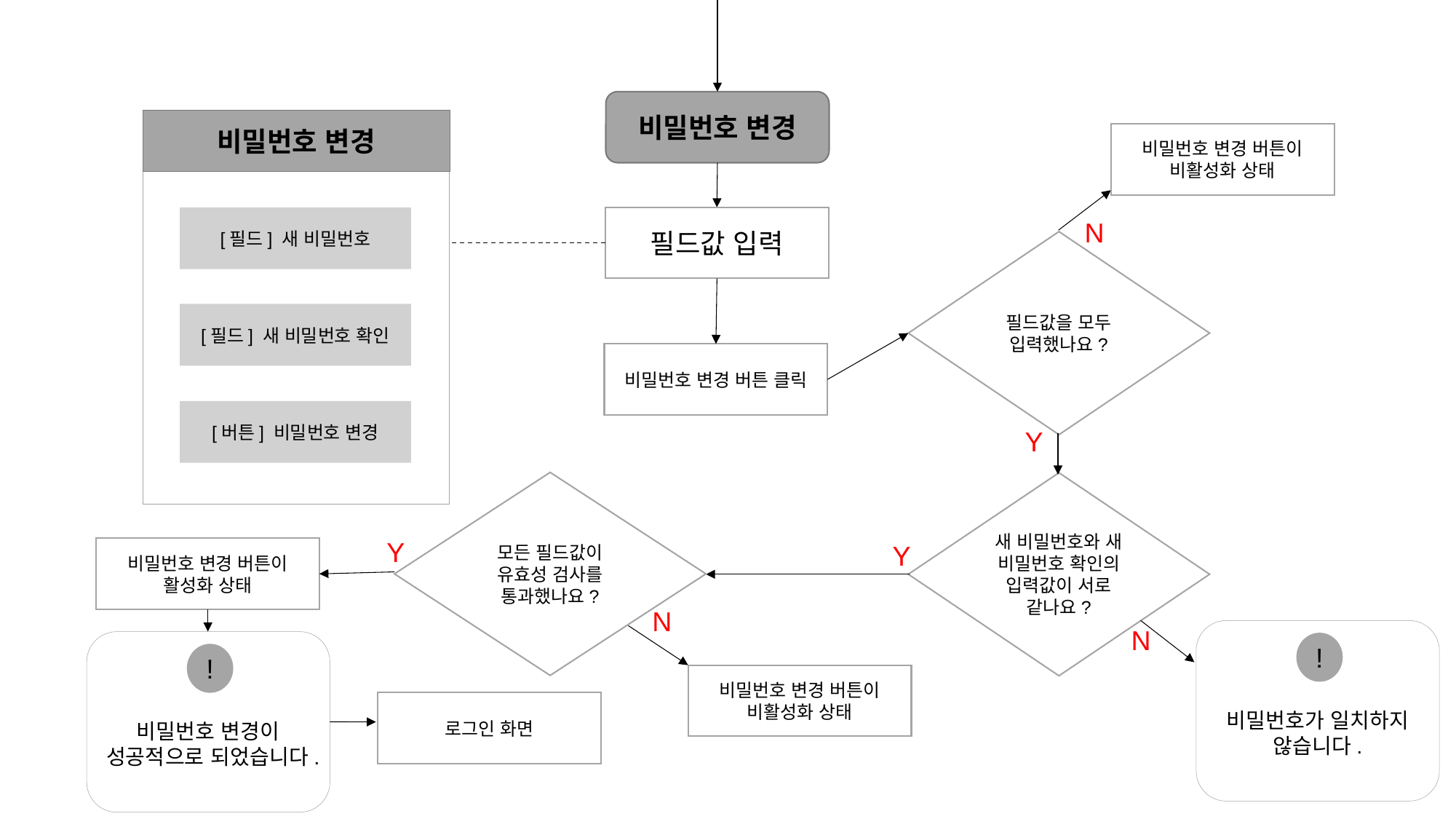

비밀번호 변경
비밀번호 변경

[필드] 새 비밀번호
[필드] 새 비밀번호 확인
[버튼] 비밀번호 변경
비밀번호 변경 버튼이 비활성화 상태
필드값 입력
N
필드값을 모두 입력했나요?
비밀번호 변경 버튼 클릭
Y
모든 필드값이 유효성 검사를 통과했나요?
새 비밀번호와 새 비밀번호 확인의 입력값이 서로 같나요?
Y
Y
비밀번호 변경 버튼이 활성화 상태
N
N

비밀번호가 일치하지 않습니다.
!

비밀번호 변경이 성공적으로 되었습니다.
!
비밀번호 변경 버튼이 비활성화 상태
로그인 화면